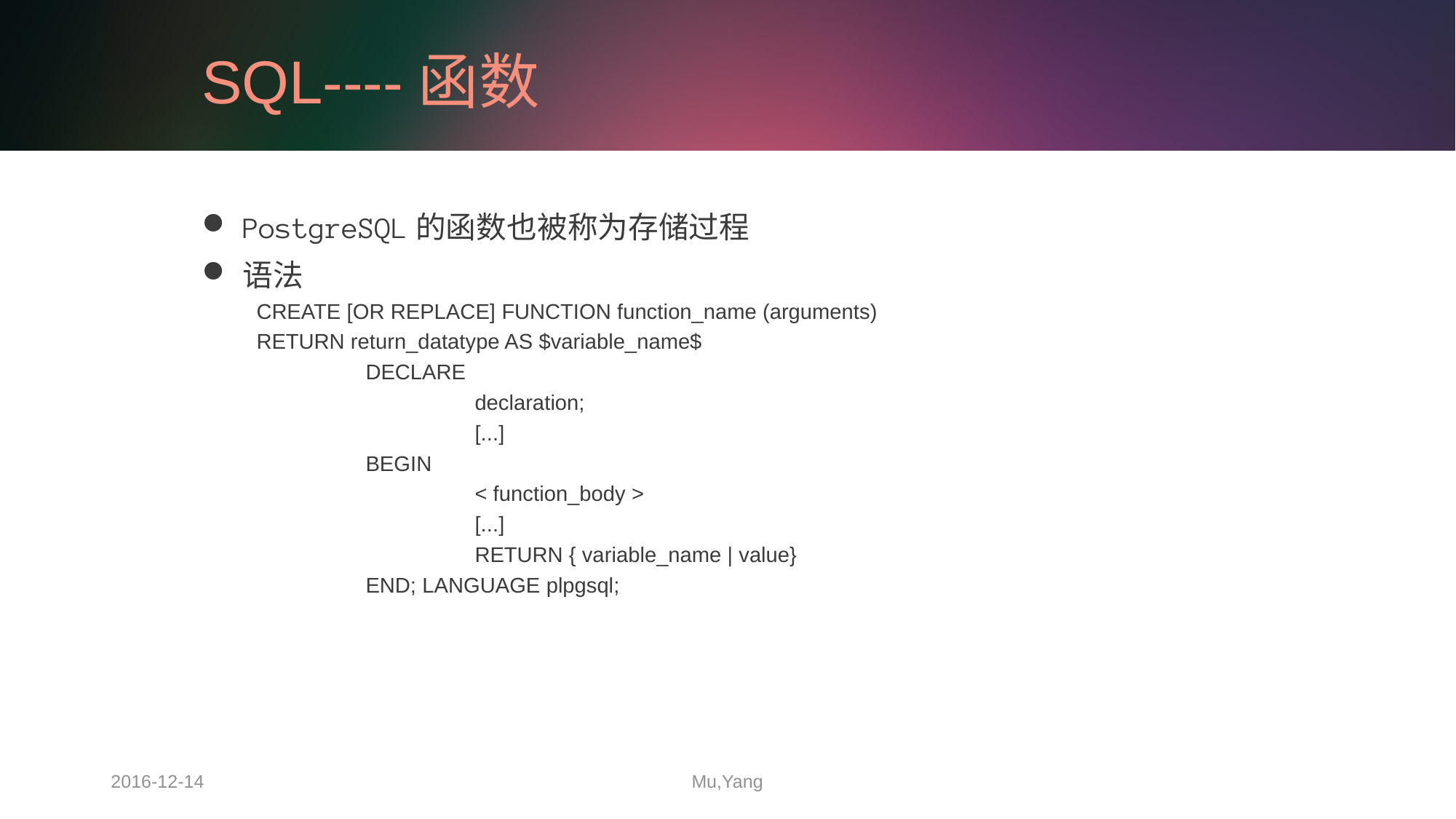

# SQL----函数
PostgreSQL的函数也被称为存储过程
语法
CREATE [OR REPLACE] FUNCTION function_name (arguments)
RETURN return_datatype AS $variable_name$
	DECLARE
		declaration;
		[...]
	BEGIN
		< function_body >
		[...]
		RETURN { variable_name | value}
	END; LANGUAGE plpgsql;
2016-12-14
Mu,Yang
102